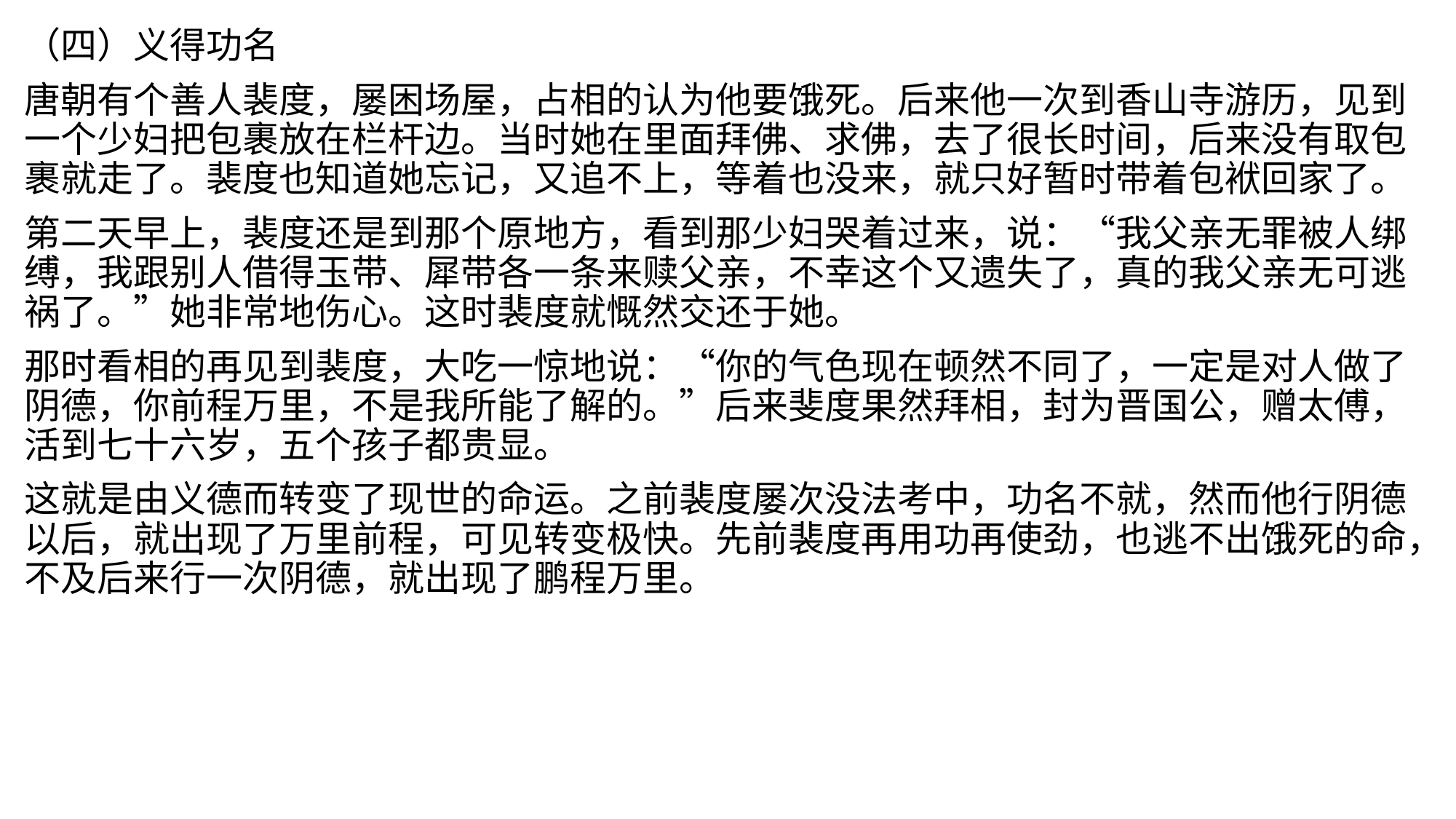

（四）义得功名
唐朝有个善人裴度，屡困场屋，占相的认为他要饿死。后来他一次到香山寺游历，见到一个少妇把包裹放在栏杆边。当时她在里面拜佛、求佛，去了很长时间，后来没有取包裹就走了。裴度也知道她忘记，又追不上，等着也没来，就只好暂时带着包袱回家了。
第二天早上，裴度还是到那个原地方，看到那少妇哭着过来，说：“我父亲无罪被人绑缚，我跟别人借得玉带、犀带各一条来赎父亲，不幸这个又遗失了，真的我父亲无可逃祸了。”她非常地伤心。这时裴度就慨然交还于她。
那时看相的再见到裴度，大吃一惊地说：“你的气色现在顿然不同了，一定是对人做了阴德，你前程万里，不是我所能了解的。”后来斐度果然拜相，封为晋国公，赠太傅，活到七十六岁，五个孩子都贵显。
这就是由义德而转变了现世的命运。之前裴度屡次没法考中，功名不就，然而他行阴德以后，就出现了万里前程，可见转变极快。先前裴度再用功再使劲，也逃不出饿死的命，不及后来行一次阴德，就出现了鹏程万里。